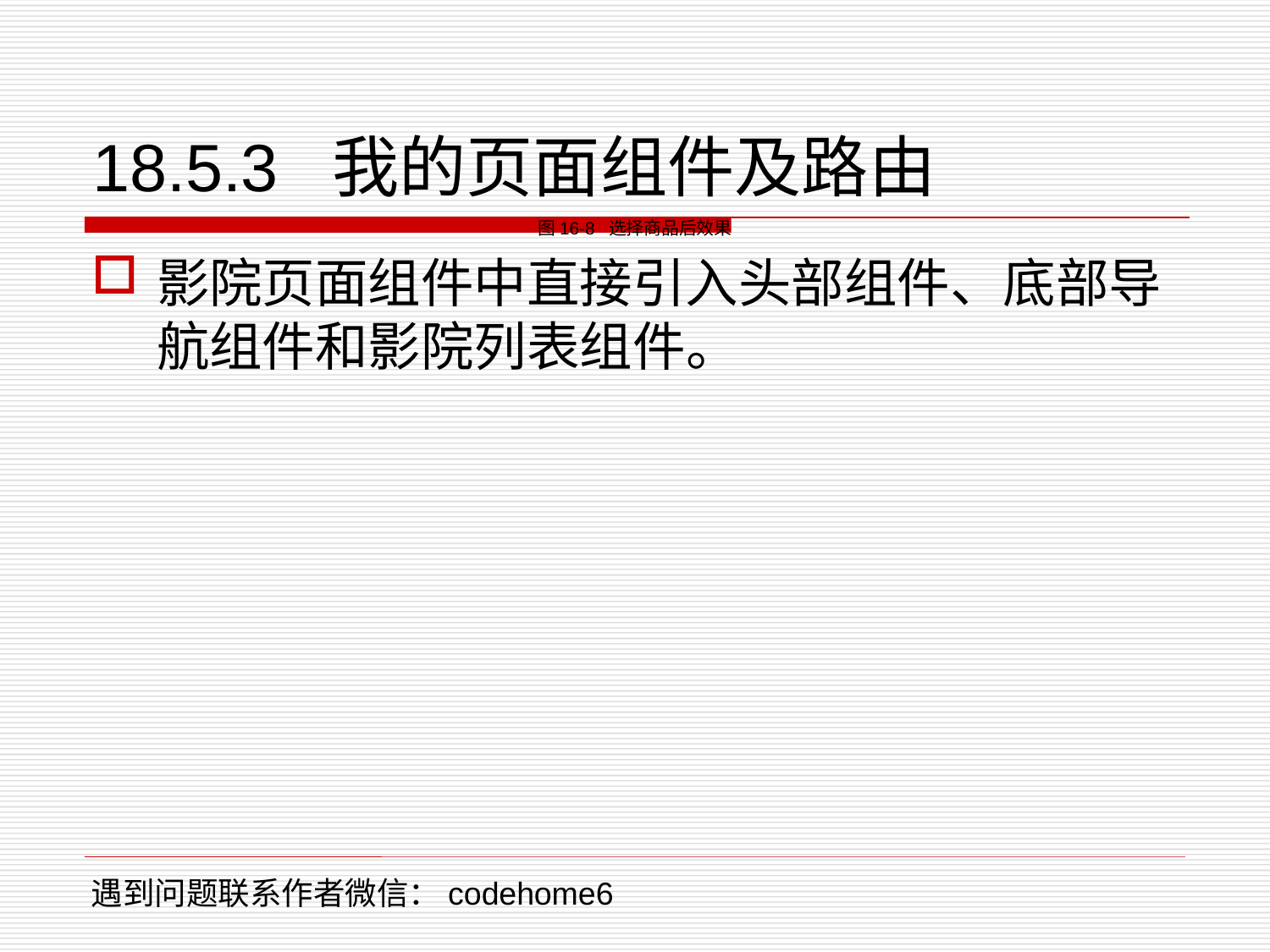

# 18.5.3  我的页面组件及路由
图16-8  选择商品后效果
影院页面组件中直接引入头部组件、底部导航组件和影院列表组件。
遇到问题联系作者微信：codehome6